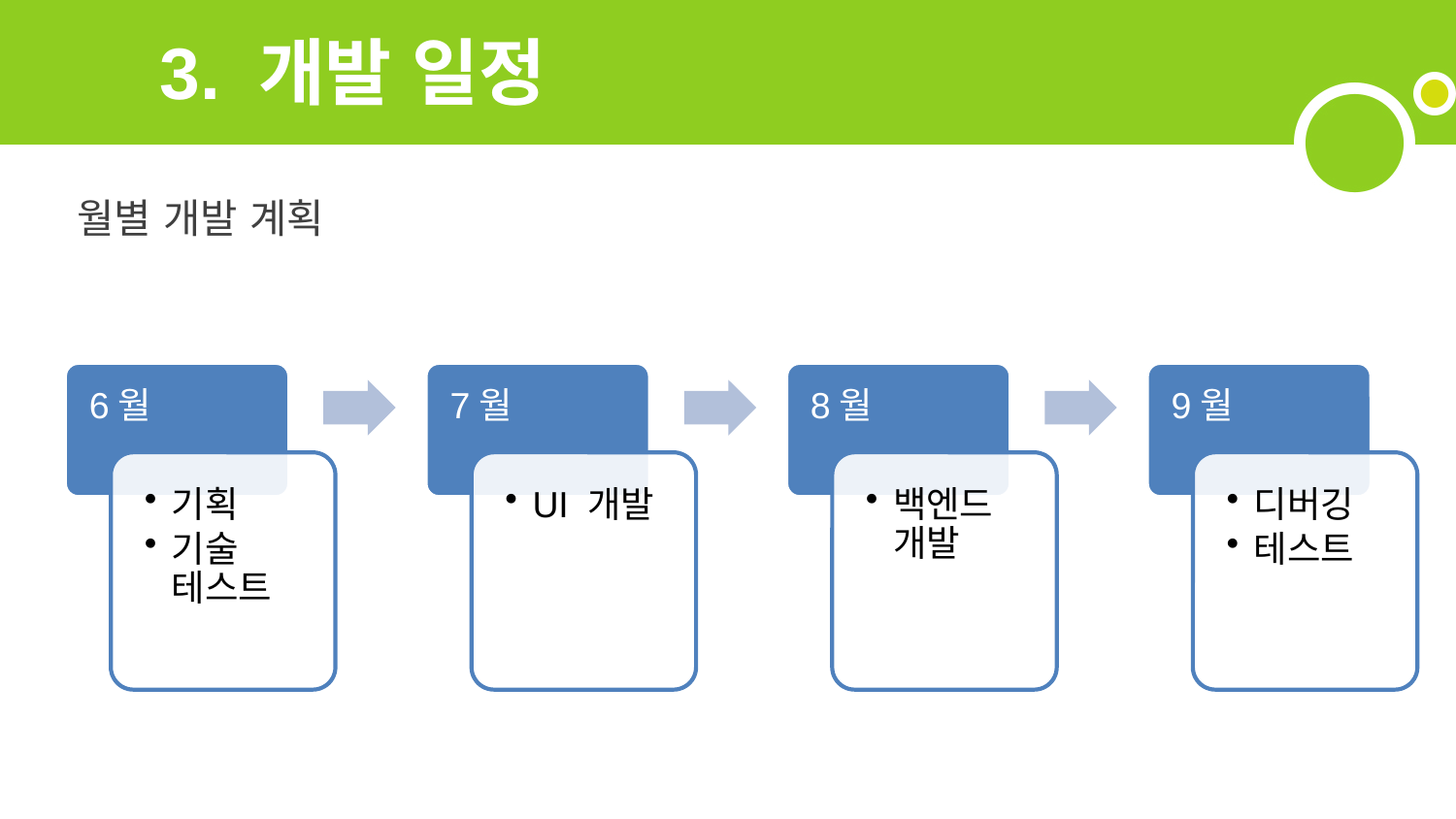

# 3. 개발 일정
월별 개발 계획
6월
기획
기술 테스트

7월
UI 개발

8월
백엔드 개발

9월
디버깅
테스트